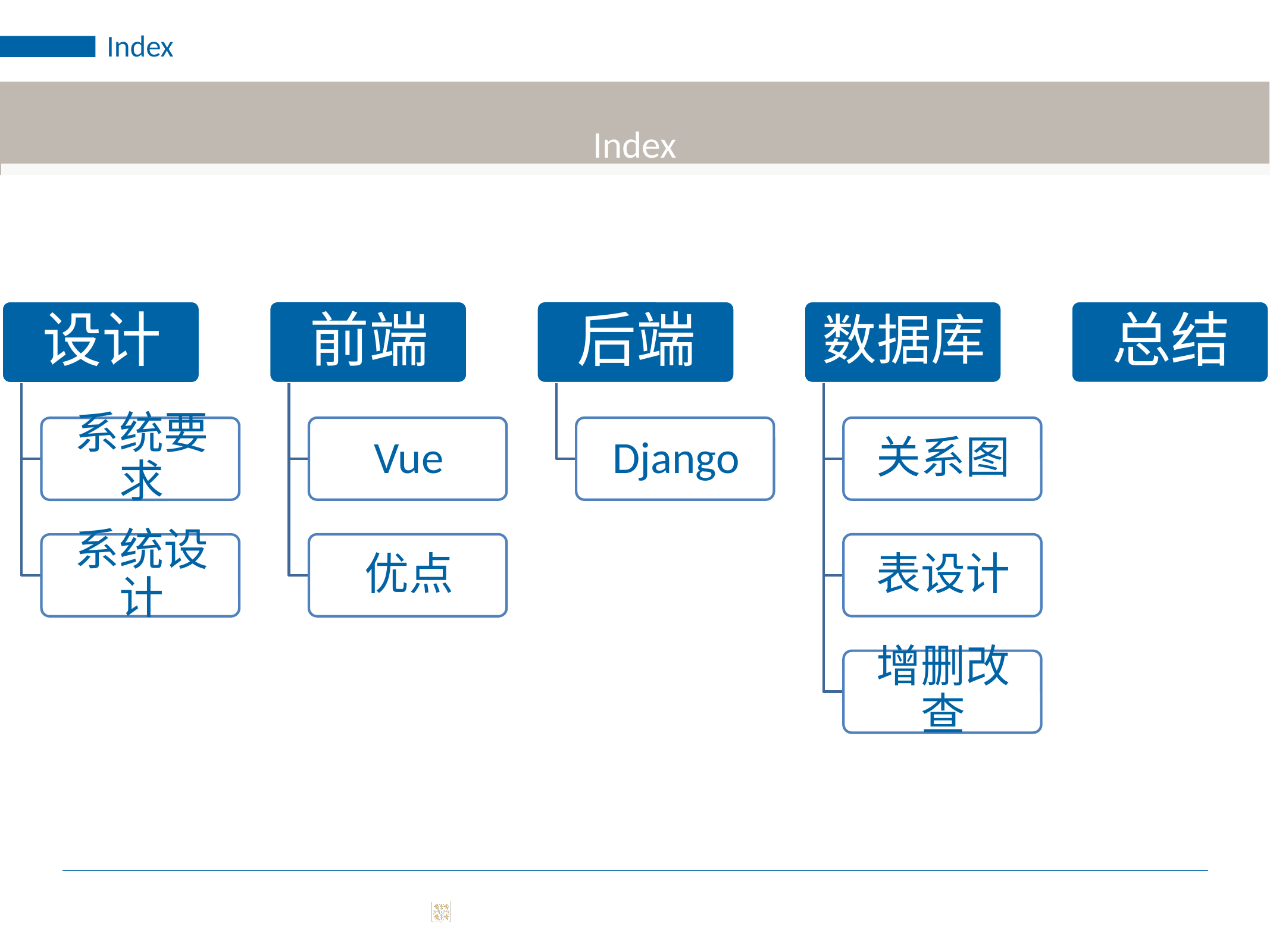

Index

Index
设计
系统要求
系统设计
前端
Vue
优点
后端
Django
数据库
关系图
表设计
增删改查
总结